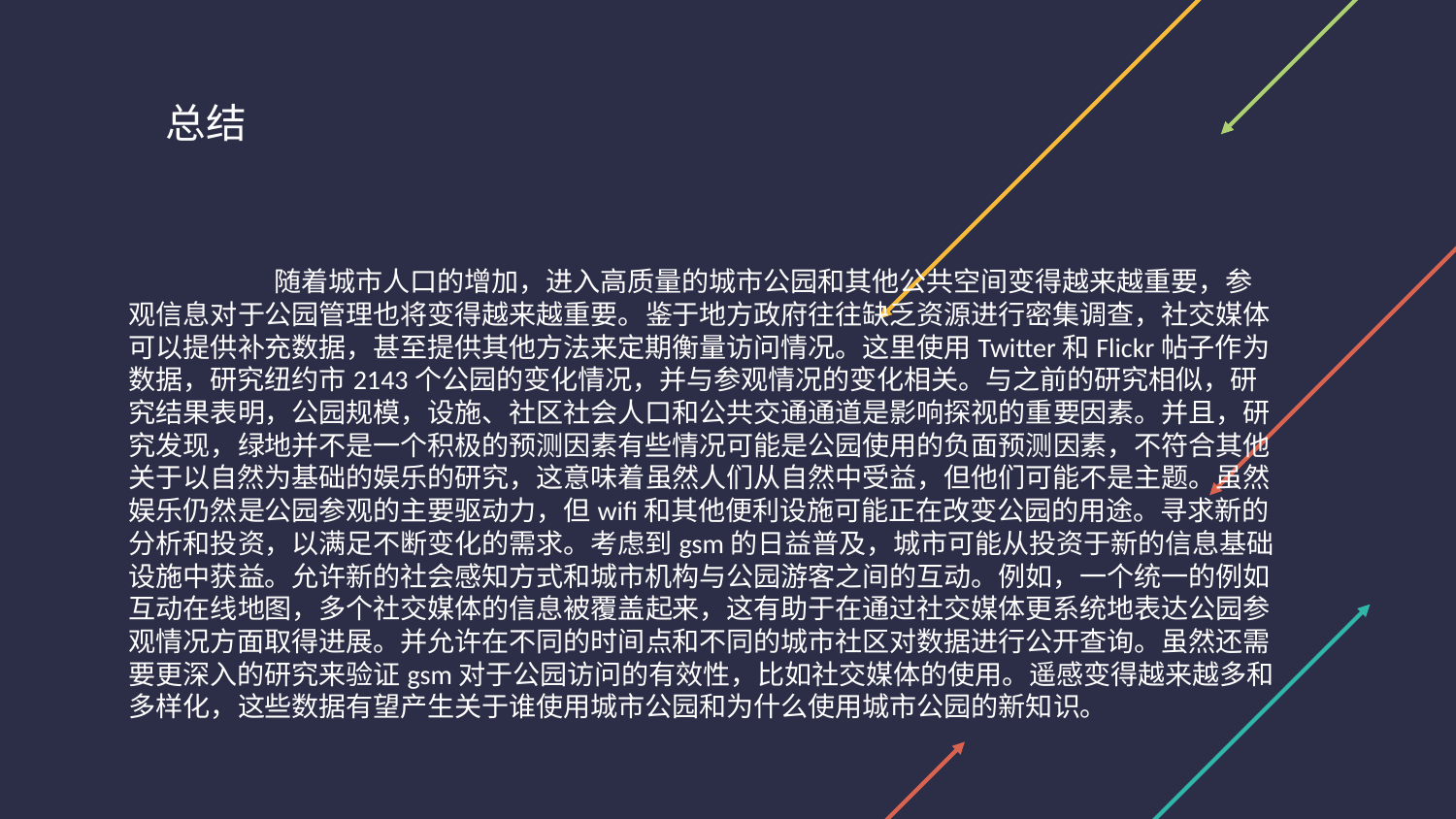

总结
	随着城市人口的增加，进入高质量的城市公园和其他公共空间变得越来越重要，参观信息对于公园管理也将变得越来越重要。鉴于地方政府往往缺乏资源进行密集调查，社交媒体可以提供补充数据，甚至提供其他方法来定期衡量访问情况。这里使用Twitter和Flickr帖子作为数据，研究纽约市2143个公园的变化情况，并与参观情况的变化相关。与之前的研究相似，研究结果表明，公园规模，设施、社区社会人口和公共交通通道是影响探视的重要因素。并且，研究发现，绿地并不是一个积极的预测因素有些情况可能是公园使用的负面预测因素，不符合其他关于以自然为基础的娱乐的研究，这意味着虽然人们从自然中受益，但他们可能不是主题。虽然娱乐仍然是公园参观的主要驱动力，但wifi和其他便利设施可能正在改变公园的用途。寻求新的分析和投资，以满足不断变化的需求。考虑到gsm的日益普及，城市可能从投资于新的信息基础设施中获益。允许新的社会感知方式和城市机构与公园游客之间的互动。例如，一个统一的例如互动在线地图，多个社交媒体的信息被覆盖起来，这有助于在通过社交媒体更系统地表达公园参观情况方面取得进展。并允许在不同的时间点和不同的城市社区对数据进行公开查询。虽然还需要更深入的研究来验证gsm对于公园访问的有效性，比如社交媒体的使用。遥感变得越来越多和多样化，这些数据有望产生关于谁使用城市公园和为什么使用城市公园的新知识。